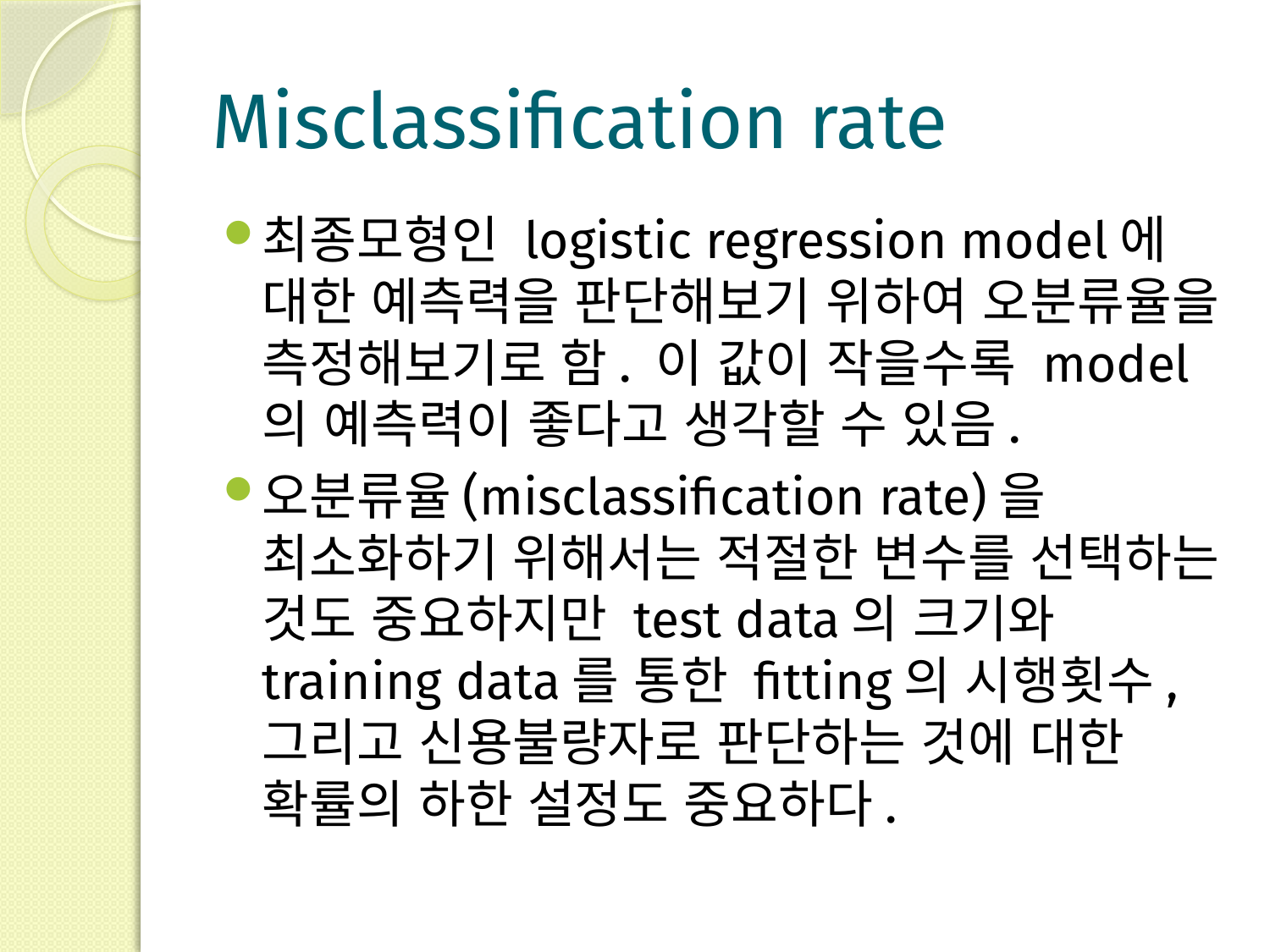

# Misclassification rate
최종모형인 logistic regression model에 대한 예측력을 판단해보기 위하여 오분류율을 측정해보기로 함. 이 값이 작을수록 model의 예측력이 좋다고 생각할 수 있음.
오분류율(misclassification rate)을 최소화하기 위해서는 적절한 변수를 선택하는 것도 중요하지만 test data의 크기와 training data를 통한 fitting의 시행횟수, 그리고 신용불량자로 판단하는 것에 대한 확률의 하한 설정도 중요하다.